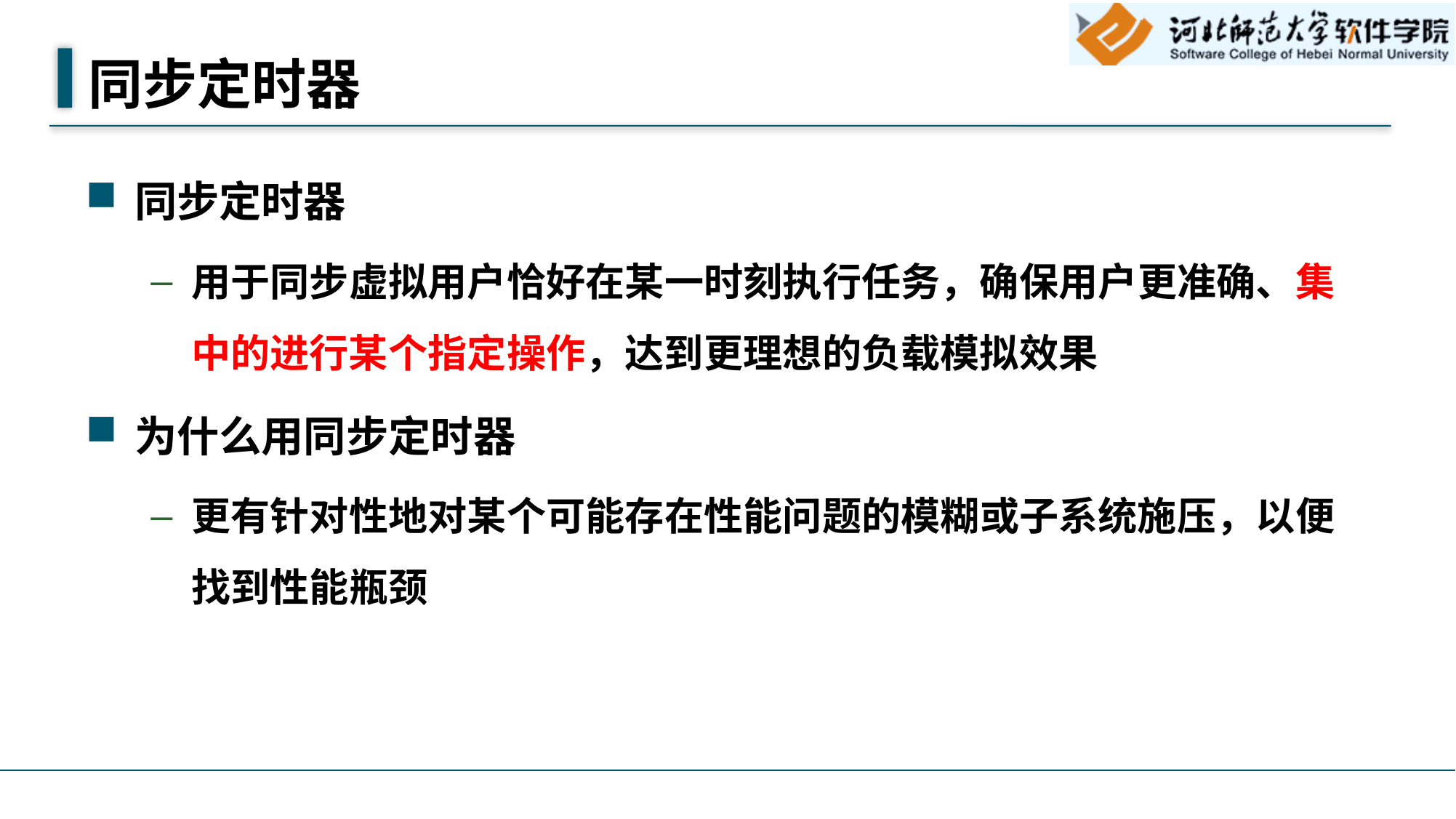

# 同步定时器
同步定时器
用于同步虚拟用户恰好在某一时刻执行任务，确保用户更准确、集中的进行某个指定操作，达到更理想的负载模拟效果
为什么用同步定时器
更有针对性地对某个可能存在性能问题的模糊或子系统施压，以便找到性能瓶颈